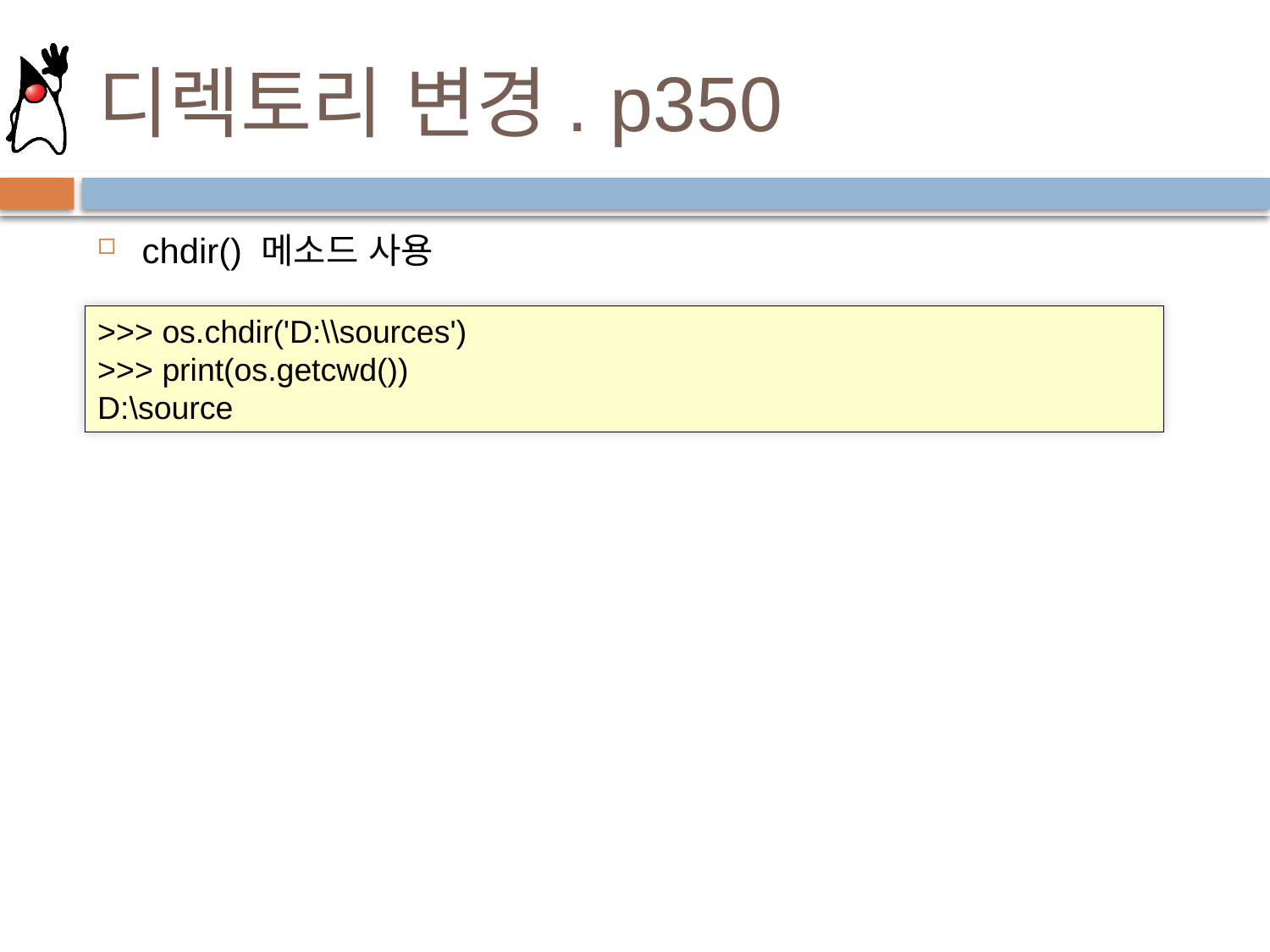

# 디렉토리 변경. p350
chdir() 메소드 사용
>>> os.chdir('D:\\sources')
>>> print(os.getcwd())
D:\source